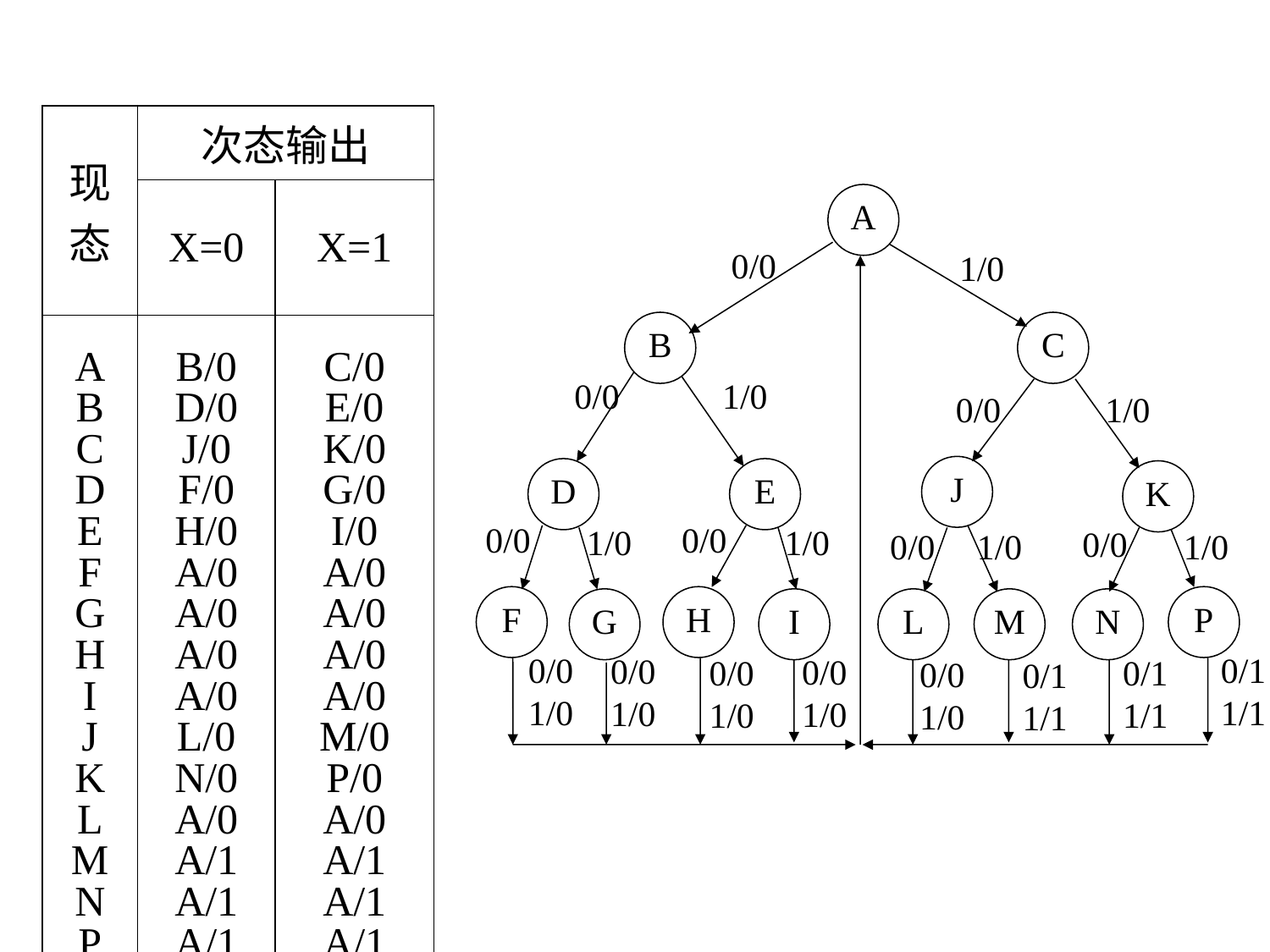

| 现态 | 次态输出 |  |
| --- | --- | --- |
|  | X=0 | X=1 |
| A B C D E F G H I J K L M N P | B/0 D/0 J/0 F/0 H/0 A/0 A/0 A/0 A/0 L/0 N/0 A/0 A/1 A/1 A/1 | C/0 E/0 K/0 G/0 I/0 A/0 A/0 A/0 A/0 M/0 P/0 A/0 A/1 A/1 A/1 |
A

0/0

1/0

B
C

0/0
1/0

0/0
1/0
J
D
E
K
0/0
0/0
1/0
1/0
0/0
0/0
1/0
1/0

F
H
P
G
I
L
M
N
0/0
1/0
0/1
1/1
0/0
1/0
0/0
1/0
0/0
1/0
0/1
1/1
0/0
1/0
0/1
1/1